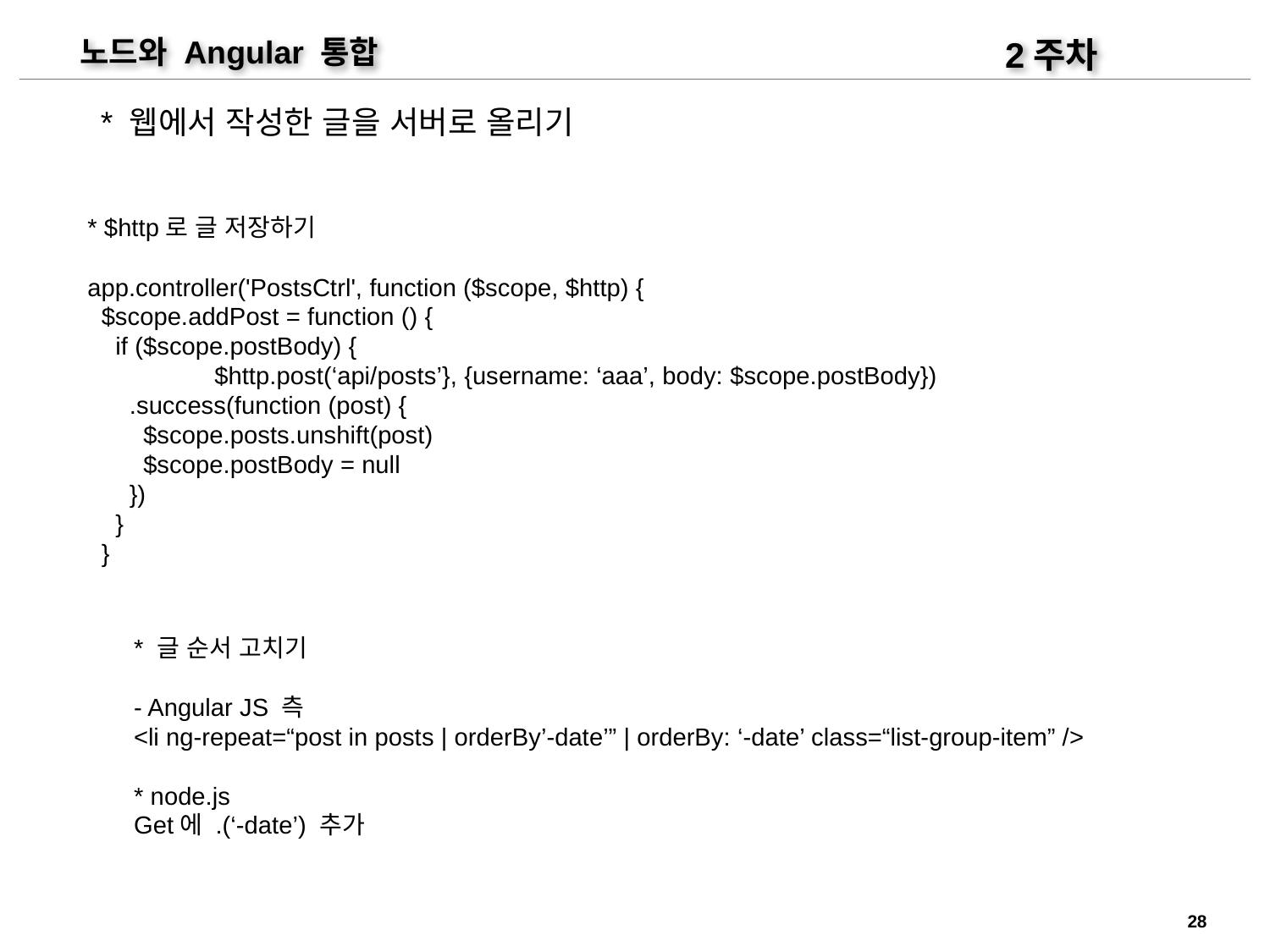

2주차
노드와 Angular 통합
* 웹에서 작성한 글을 서버로 올리기
* $http로 글 저장하기

app.controller('PostsCtrl', function ($scope, $http) {
  $scope.addPost = function () {
    if ($scope.postBody) {
	$http.post(‘api/posts’}, {username: ‘aaa’, body: $scope.postBody})
      .success(function (post) {
        $scope.posts.unshift(post)
        $scope.postBody = null
      })
    }
  }
* 글 순서 고치기

- Angular JS 측
<li ng-repeat=“post in posts | orderBy’-date’” | orderBy: ‘-date’ class=“list-group-item” />

* node.js
Get에 .(‘-date’) 추가